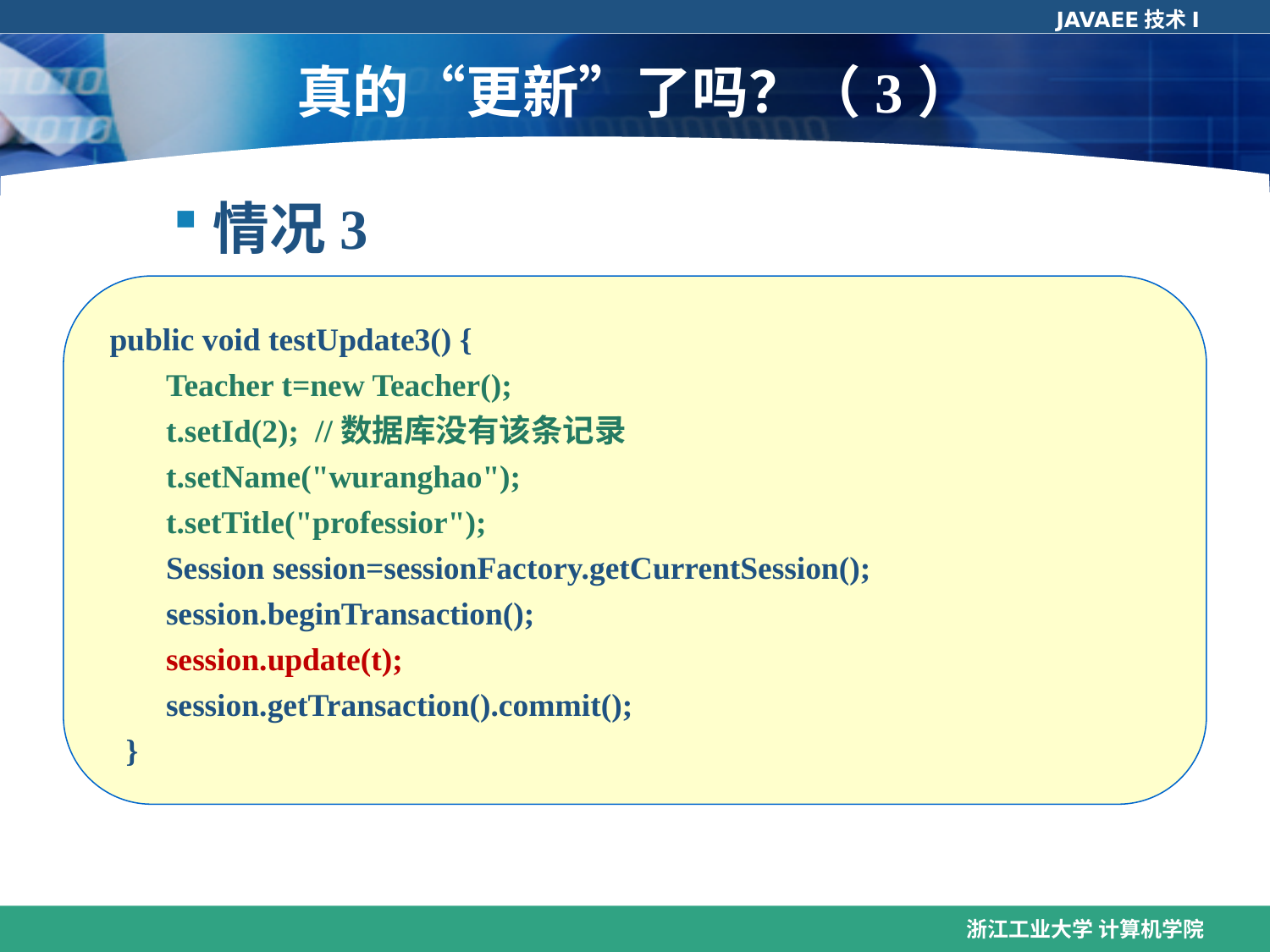

# 真的“更新”了吗？（3）
情况3
 public void testUpdate3() {
        Teacher t=new Teacher();
        t.setId(2);  //数据库没有该条记录
        t.setName("wuranghao");
        t.setTitle("professior");
        Session session=sessionFactory.getCurrentSession();
        session.beginTransaction();
        session.update(t);
        session.getTransaction().commit();
   }